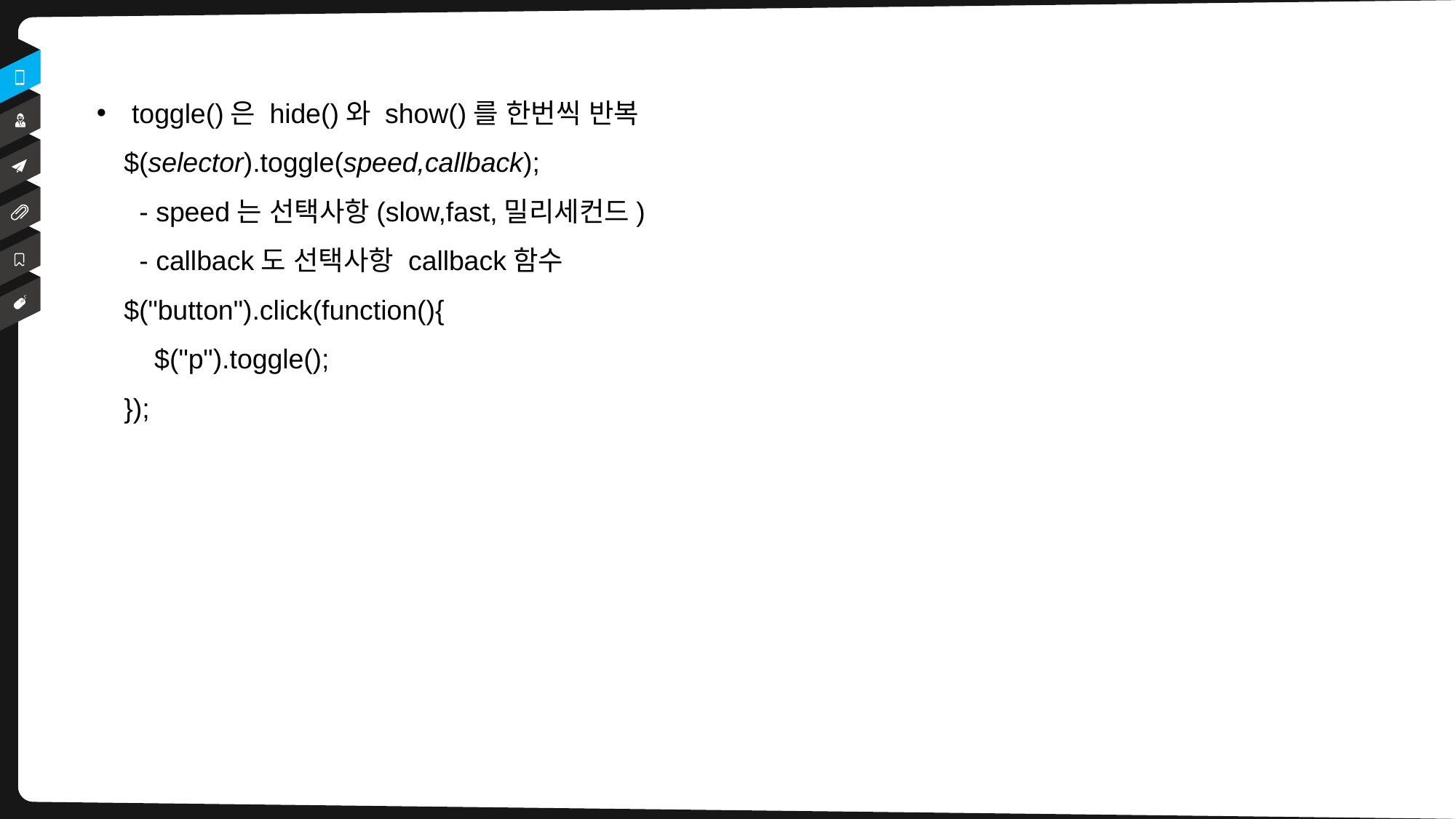

toggle()은 hide()와 show()를 한번씩 반복
$(selector).toggle(speed,callback);
  - speed는 선택사항(slow,fast,밀리세컨드)
  - callback도 선택사항 callback함수
$("button").click(function(){
    $("p").toggle();
});